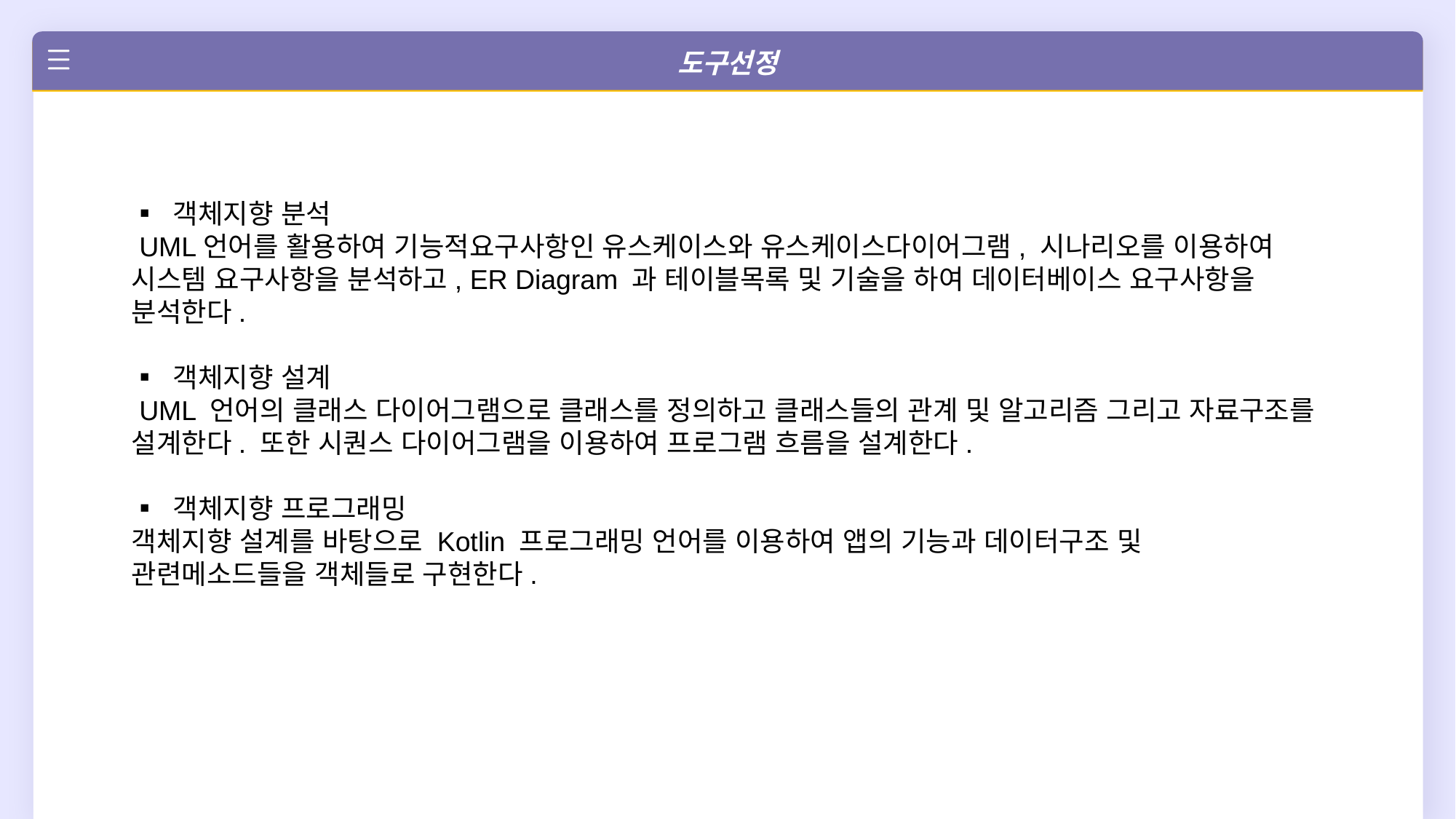

도구선정

▪ 객체지향 분석
 UML언어를 활용하여 기능적요구사항인 유스케이스와 유스케이스다이어그램, 시나리오를 이용하여 시스템 요구사항을 분석하고, ER Diagram 과 테이블목록 및 기술을 하여 데이터베이스 요구사항을 분석한다.

▪ 객체지향 설계
 UML 언어의 클래스 다이어그램으로 클래스를 정의하고 클래스들의 관계 및 알고리즘 그리고 자료구조를 설계한다. 또한 시퀀스 다이어그램을 이용하여 프로그램 흐름을 설계한다.

▪ 객체지향 프로그래밍
객체지향 설계를 바탕으로 Kotlin 프로그래밍 언어를 이용하여 앱의 기능과 데이터구조 및 관련메소드들을 객체들로 구현한다.